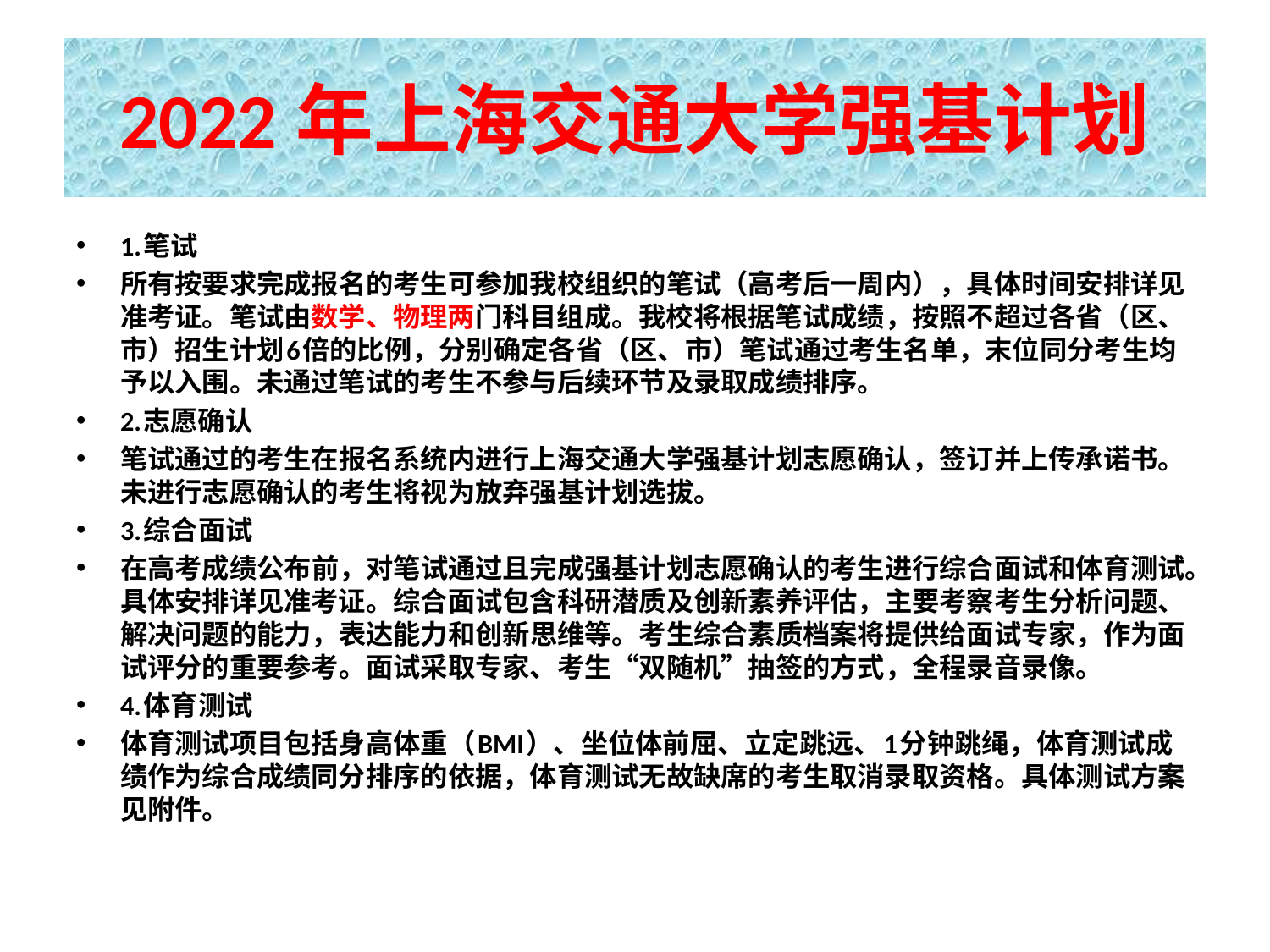

# 2022年上海交通大学强基计划
1.笔试
所有按要求完成报名的考生可参加我校组织的笔试（高考后一周内），具体时间安排详见准考证。笔试由数学、物理两门科目组成。我校将根据笔试成绩，按照不超过各省（区、市）招生计划6倍的比例，分别确定各省（区、市）笔试通过考生名单，末位同分考生均予以入围。未通过笔试的考生不参与后续环节及录取成绩排序。
2.志愿确认
笔试通过的考生在报名系统内进行上海交通大学强基计划志愿确认，签订并上传承诺书。未进行志愿确认的考生将视为放弃强基计划选拔。
3.综合面试
在高考成绩公布前，对笔试通过且完成强基计划志愿确认的考生进行综合面试和体育测试。具体安排详见准考证。综合面试包含科研潜质及创新素养评估，主要考察考生分析问题、解决问题的能力，表达能力和创新思维等。考生综合素质档案将提供给面试专家，作为面试评分的重要参考。面试采取专家、考生“双随机”抽签的方式，全程录音录像。
4.体育测试
体育测试项目包括身高体重（BMI）、坐位体前屈、立定跳远、1分钟跳绳，体育测试成绩作为综合成绩同分排序的依据，体育测试无故缺席的考生取消录取资格。具体测试方案见附件。